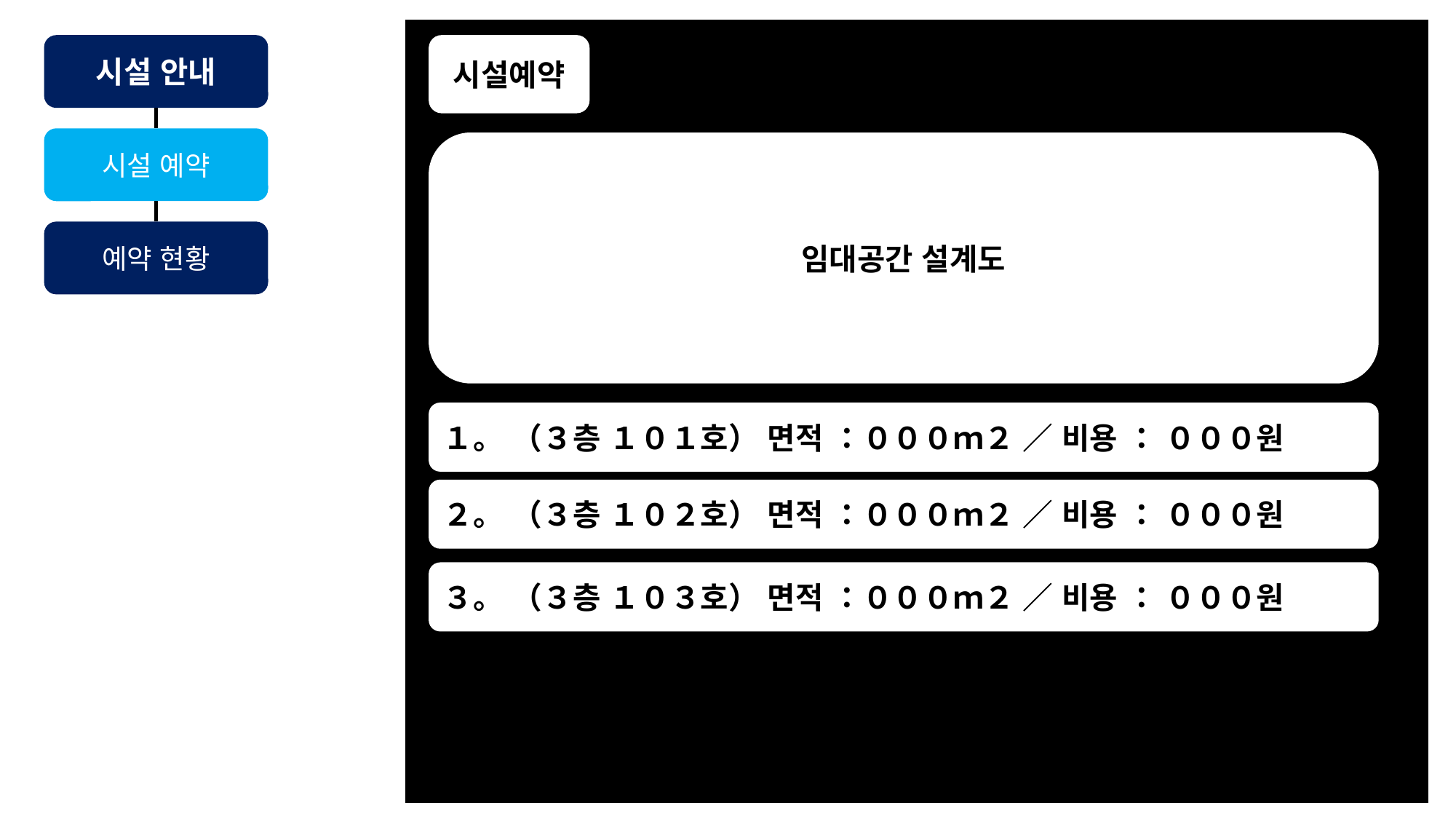

시설 안내
시설예약
시설 예약
임대공간 설계도
예약 현황
１。 （３층 １０１호） 면적 ：０００ｍ２ ／ 비용 ： ０００원
２。 （３층 １０２호） 면적 ：０００ｍ２ ／ 비용 ： ０００원
３。 （３층 １０３호） 면적 ：０００ｍ２ ／ 비용 ： ０００원